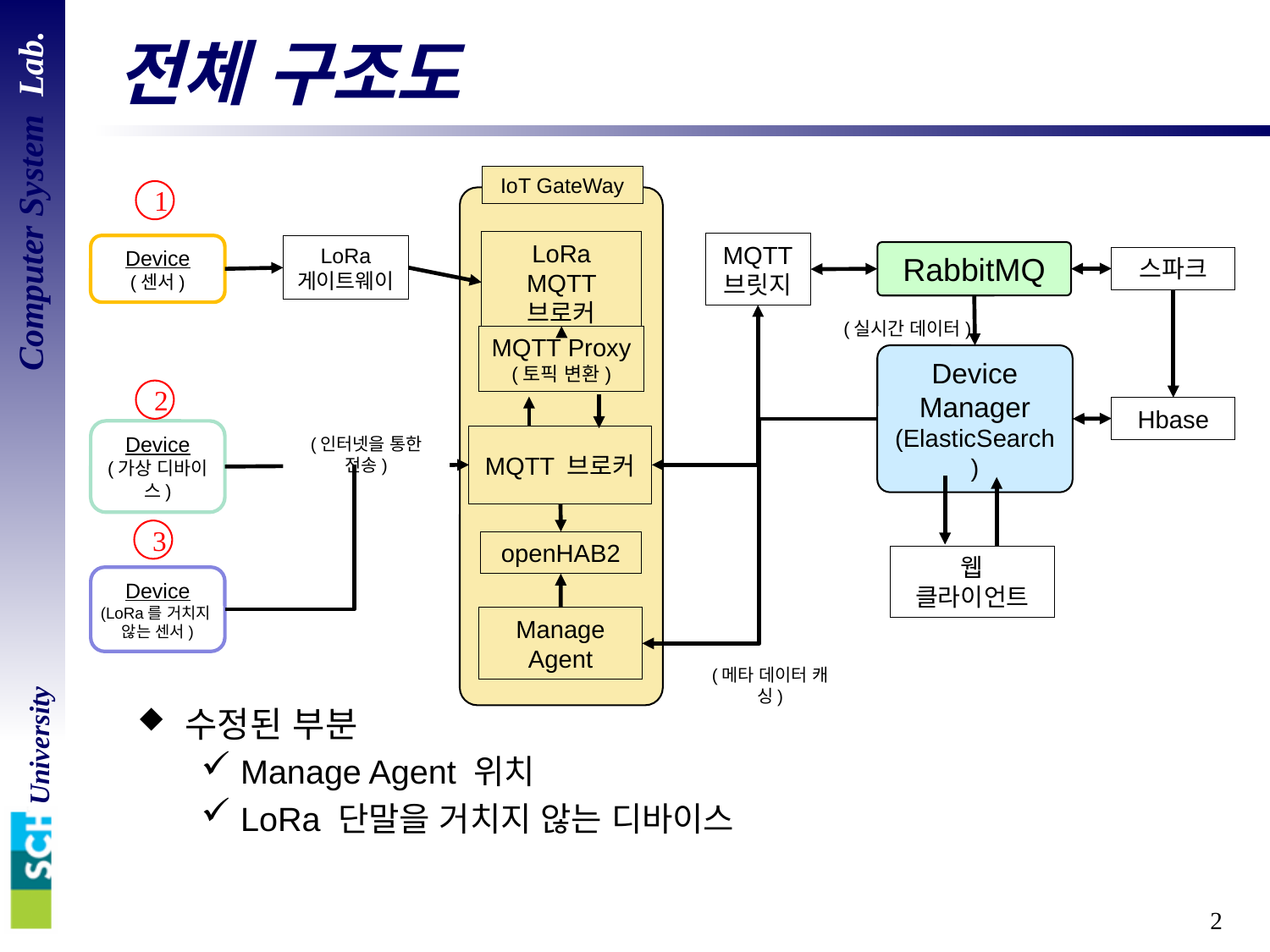

# 전체 구조도

수정된 부분
Manage Agent 위치
LoRa 단말을 거치지 않는 디바이스
IoT GateWay
1

LoRa MQTT
브로커
MQTT
브릿지
Device
(센서)
LoRa
게이트웨이
RabbitMQ
스파크
(실시간 데이터)
MQTT Proxy
(토픽 변환)
Device Manager
(ElasticSearch)
2
Hbase
MQTT 브로커
(인터넷을 통한 전송)

Device
(가상 디바이스)
3
openHAB2
웹 클라이언트
Device
(LoRa를 거치지
않는 센서)
Manage
Agent
(메타 데이터 캐싱)